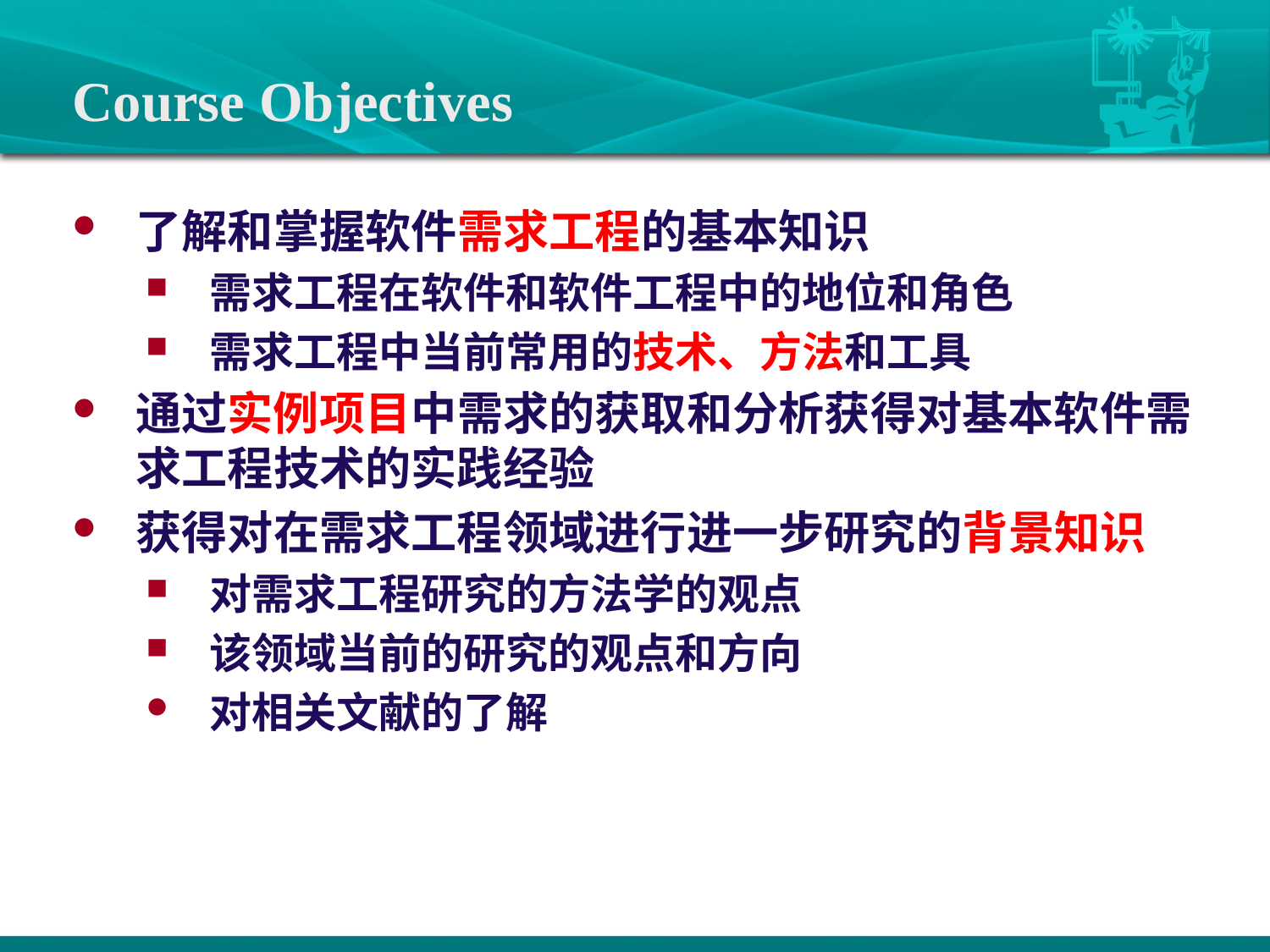

# Course Objectives
了解和掌握软件需求工程的基本知识
需求工程在软件和软件工程中的地位和角色
需求工程中当前常用的技术、方法和工具
通过实例项目中需求的获取和分析获得对基本软件需求工程技术的实践经验
获得对在需求工程领域进行进一步研究的背景知识
对需求工程研究的方法学的观点
该领域当前的研究的观点和方向
对相关文献的了解